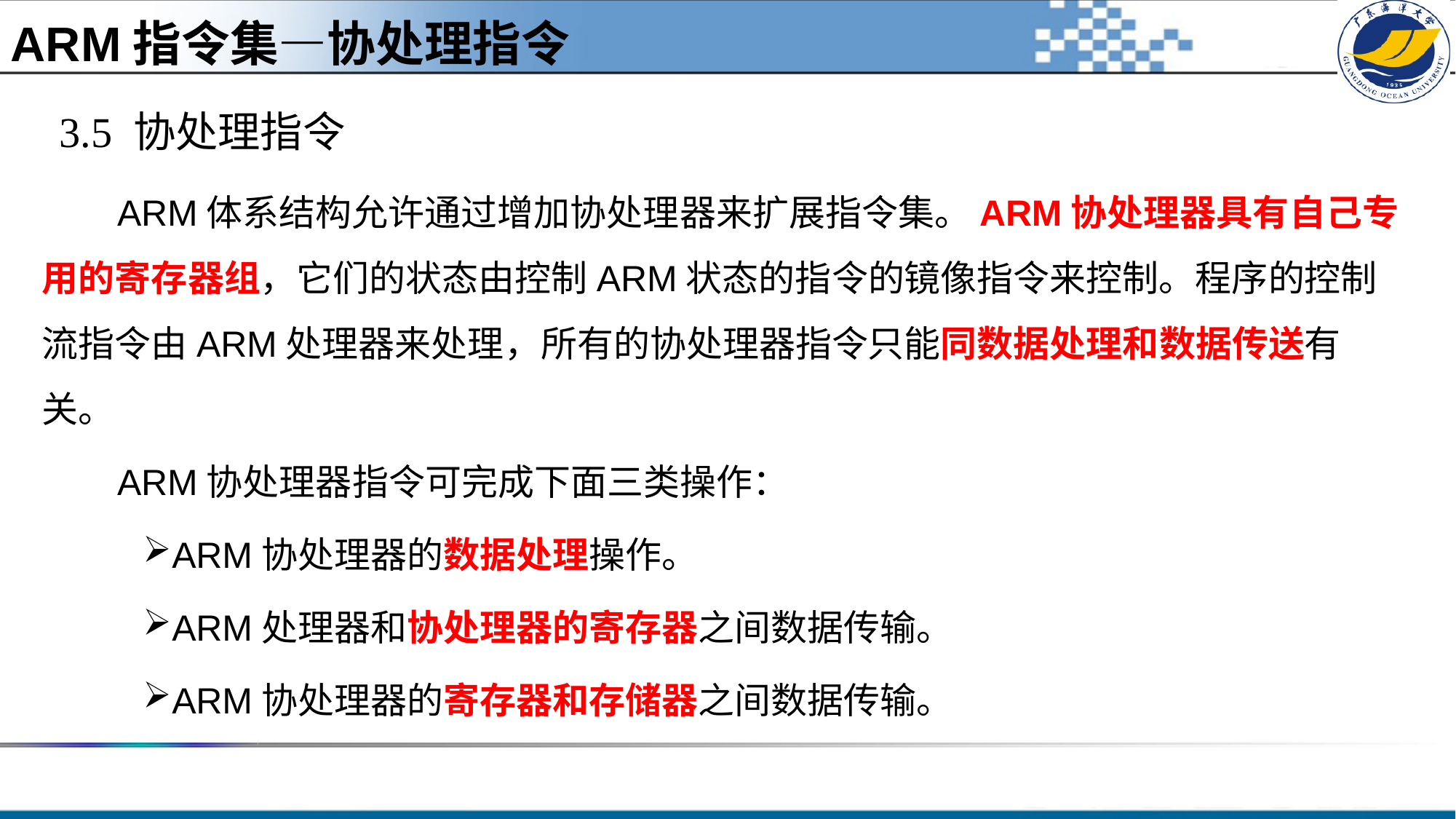

ARM指令集—协处理指令
3.5 协处理指令
ARM体系结构允许通过增加协处理器来扩展指令集。ARM协处理器具有自己专用的寄存器组，它们的状态由控制ARM状态的指令的镜像指令来控制。程序的控制流指令由ARM处理器来处理，所有的协处理器指令只能同数据处理和数据传送有关。
ARM协处理器指令可完成下面三类操作：
ARM协处理器的数据处理操作。
ARM处理器和协处理器的寄存器之间数据传输。
ARM协处理器的寄存器和存储器之间数据传输。
89